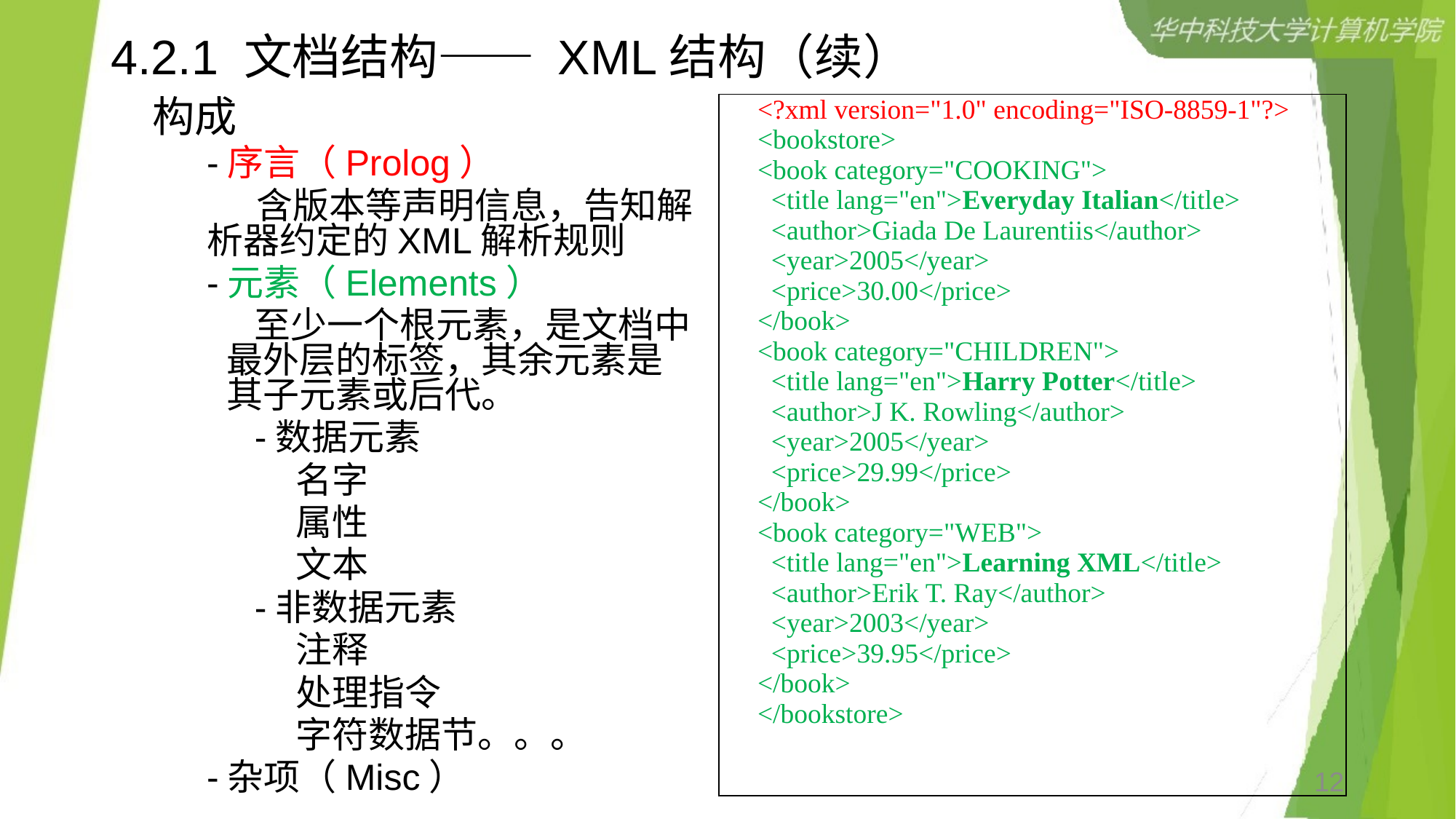

# 4.2.1 文档结构—— XML结构（续）
构成
-序言（Prolog）
     含版本等声明信息，告知解析器约定的XML解析规则
-元素（Elements）
至少一个根元素，是文档中最外层的标签，其余元素是其子元素或后代。
-数据元素
    名字
    属性
    文本
-非数据元素
    注释
    处理指令
    字符数据节。。。
-杂项（Misc）

| <?xml version="1.0" encoding="ISO-8859-1"?> <bookstore> <book category="COOKING"> <title lang="en">Everyday Italian</title> <author>Giada De Laurentiis</author> <year>2005</year> <price>30.00</price> </book> <book category="CHILDREN"> <title lang="en">Harry Potter</title> <author>J K. Rowling</author> <year>2005</year> <price>29.99</price> </book> <book category="WEB"> <title lang="en">Learning XML</title> <author>Erik T. Ray</author> <year>2003</year> <price>39.95</price> </book> </bookstore> |
| --- |
12